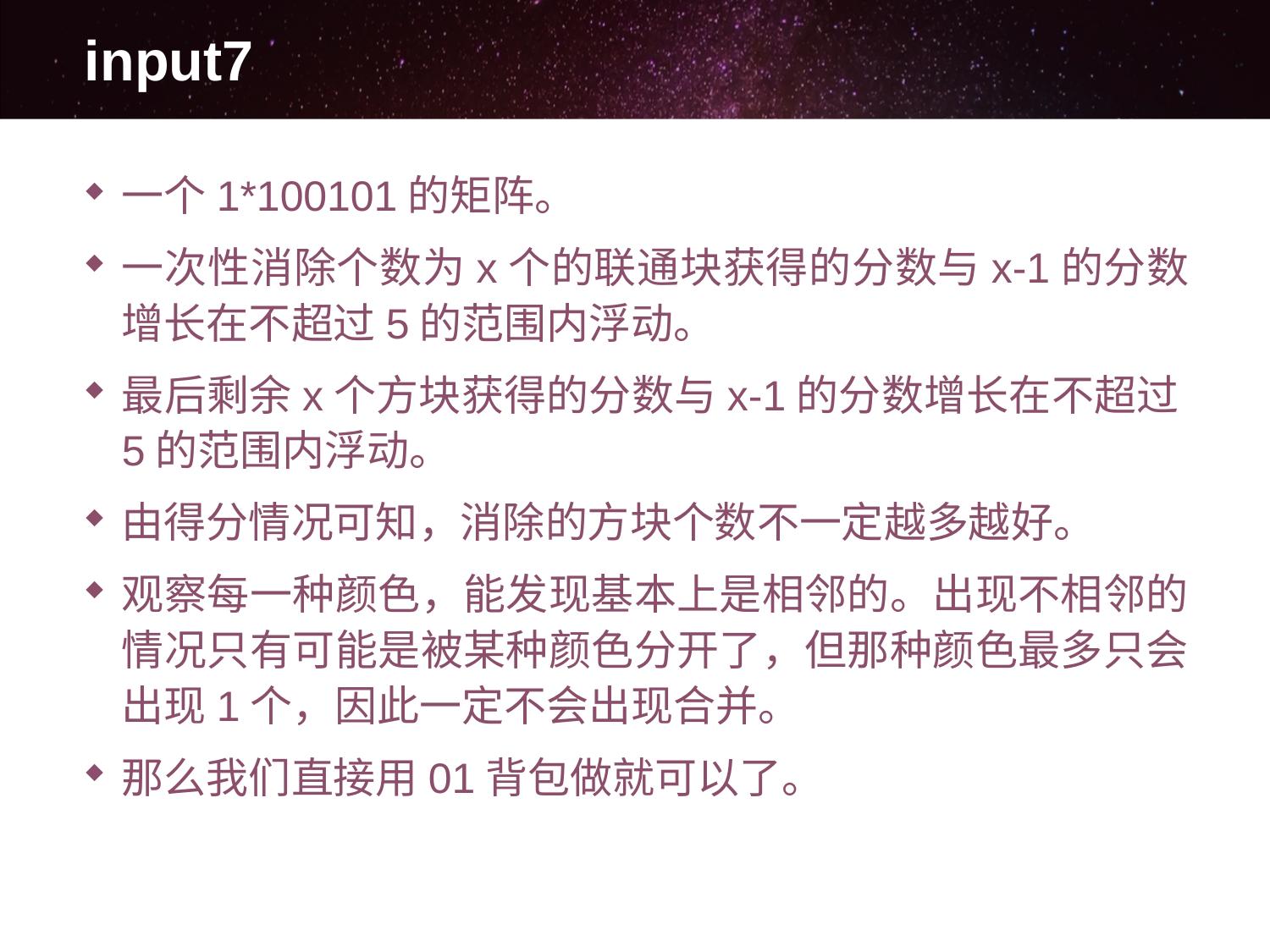

# input7
一个1*100101的矩阵。
一次性消除个数为x个的联通块获得的分数与x-1的分数增长在不超过5的范围内浮动。
最后剩余x个方块获得的分数与x-1的分数增长在不超过5的范围内浮动。
由得分情况可知，消除的方块个数不一定越多越好。
观察每一种颜色，能发现基本上是相邻的。出现不相邻的情况只有可能是被某种颜色分开了，但那种颜色最多只会出现1个，因此一定不会出现合并。
那么我们直接用01背包做就可以了。